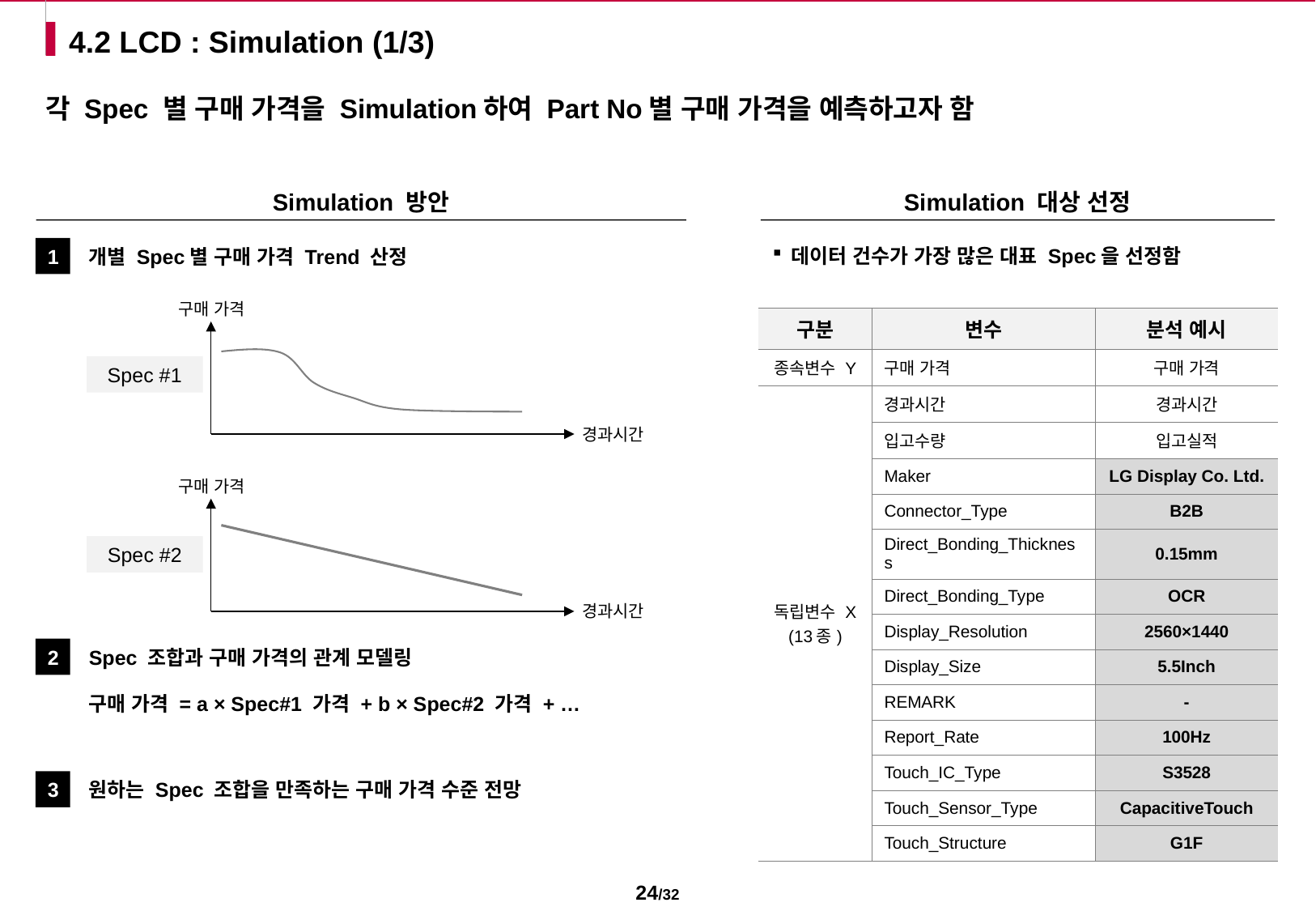

# 4.2 LCD : Simulation (1/3)
각 Spec 별 구매 가격을 Simulation하여 Part No별 구매 가격을 예측하고자 함
Simulation 방안

Simulation 대상 선정

 데이터 건수가 가장 많은 대표 Spec을 선정함
1
개별 Spec별 구매 가격 Trend 산정
구매 가격
| 구분 | 변수 | 분석 예시 |
| --- | --- | --- |
| 종속변수 Y | 구매 가격 | 구매 가격 |
| 독립변수 X (13종) | 경과시간 | 경과시간 |
|  | 입고수량 | 입고실적 |
|  | Maker | LG Display Co. Ltd. |
|  | Connector\_Type | B2B |
|  | Direct\_Bonding\_Thickness | 0.15mm |
|  | Direct\_Bonding\_Type | OCR |
|  | Display\_Resolution | 2560×1440 |
|  | Display\_Size | 5.5Inch |
|  | REMARK | - |
|  | Report\_Rate | 100Hz |
|  | Touch\_IC\_Type | S3528 |
|  | Touch\_Sensor\_Type | CapacitiveTouch |
|  | Touch\_Structure | G1F |

Spec #1
경과시간
구매 가격
Spec #2
경과시간
2
Spec 조합과 구매 가격의 관계 모델링
구매 가격 = a × Spec#1 가격 + b × Spec#2 가격 + …
3
원하는 Spec 조합을 만족하는 구매 가격 수준 전망